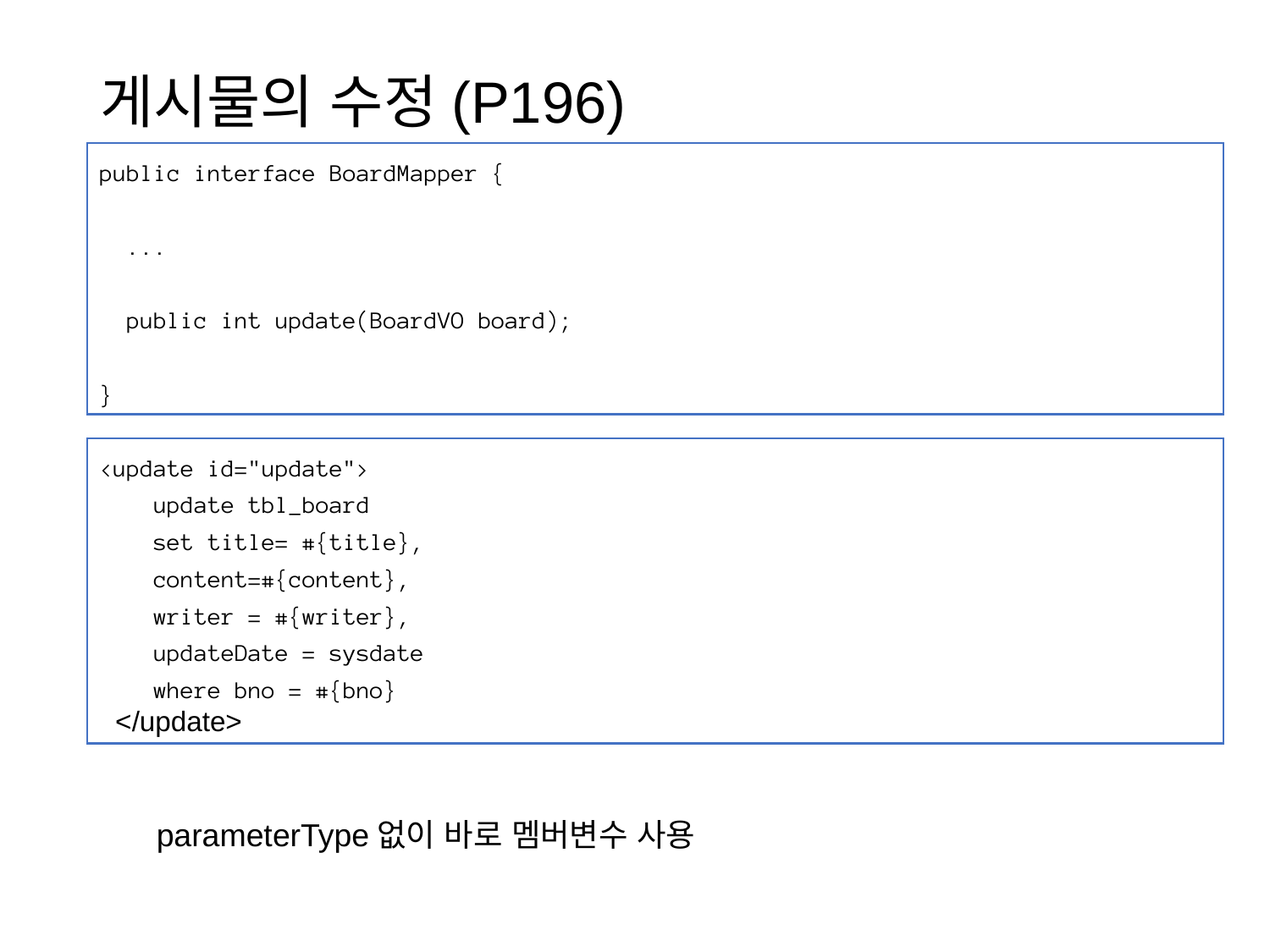

# 게시물의 수정(P196)
public interface BoardMapper {

  ...

  public int update(BoardVO board);

}
<update id="update">
    update tbl_board
    set title= #{title},
    content=#{content},
    writer = #{writer},
    updateDate = sysdate
    where bno = #{bno}
  </update>
parameterType없이 바로 멤버변수 사용